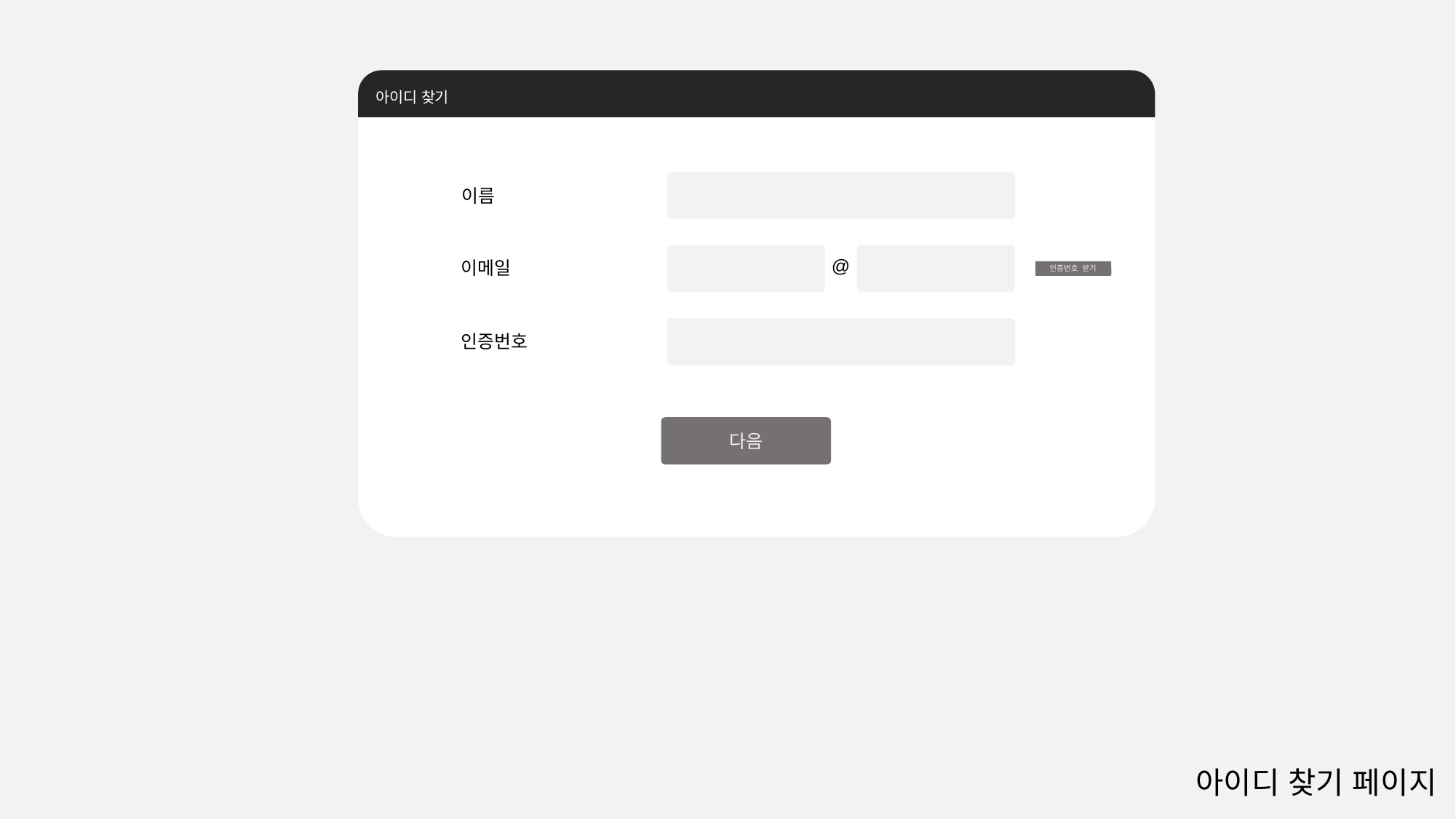

아이디 찾기

이름

이메일

인증번호

@
인증번호  받기
다음
아이디 찾기 페이지